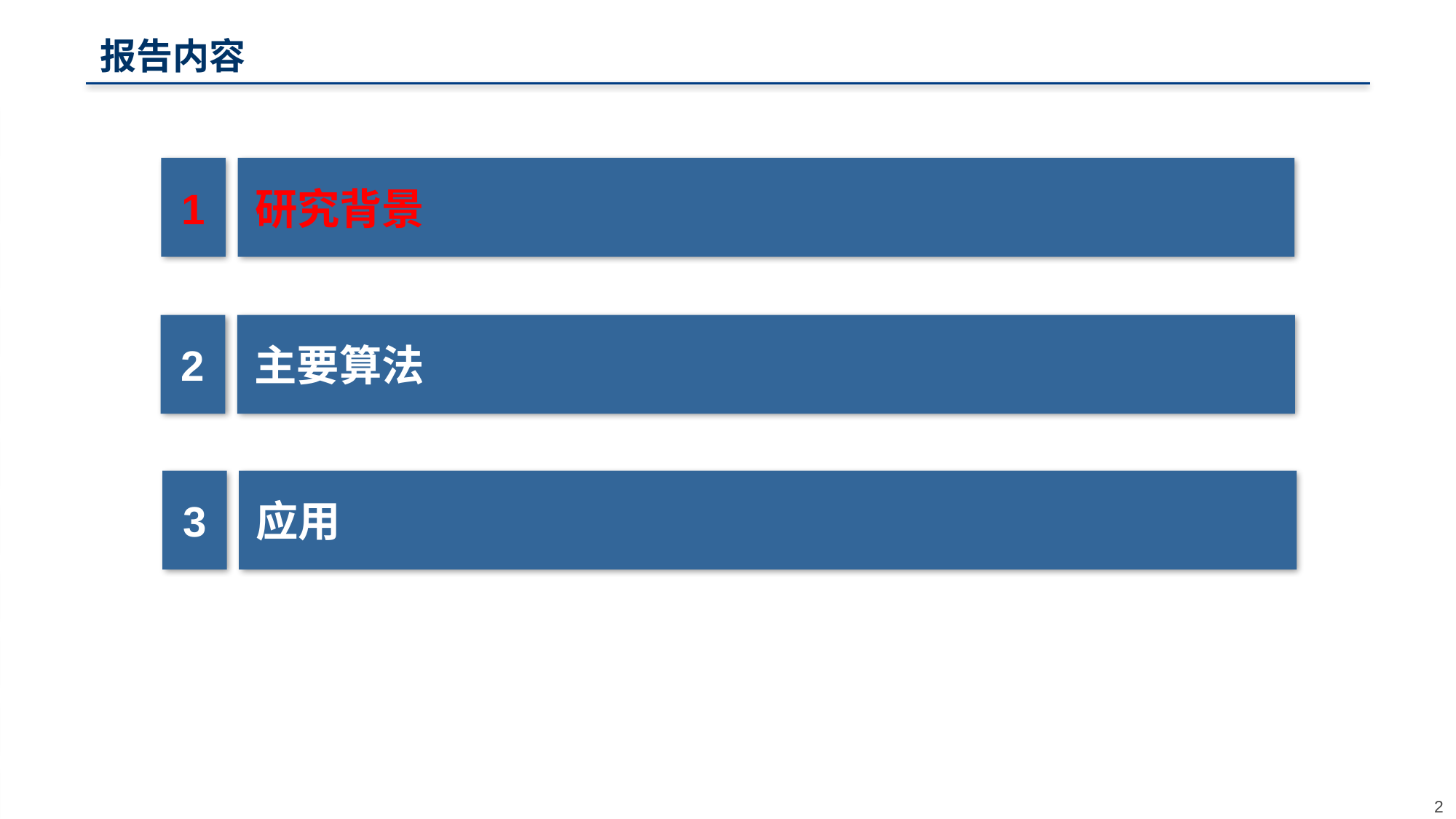

报告内容
1
研究背景
2
主要算法
3
应用
2